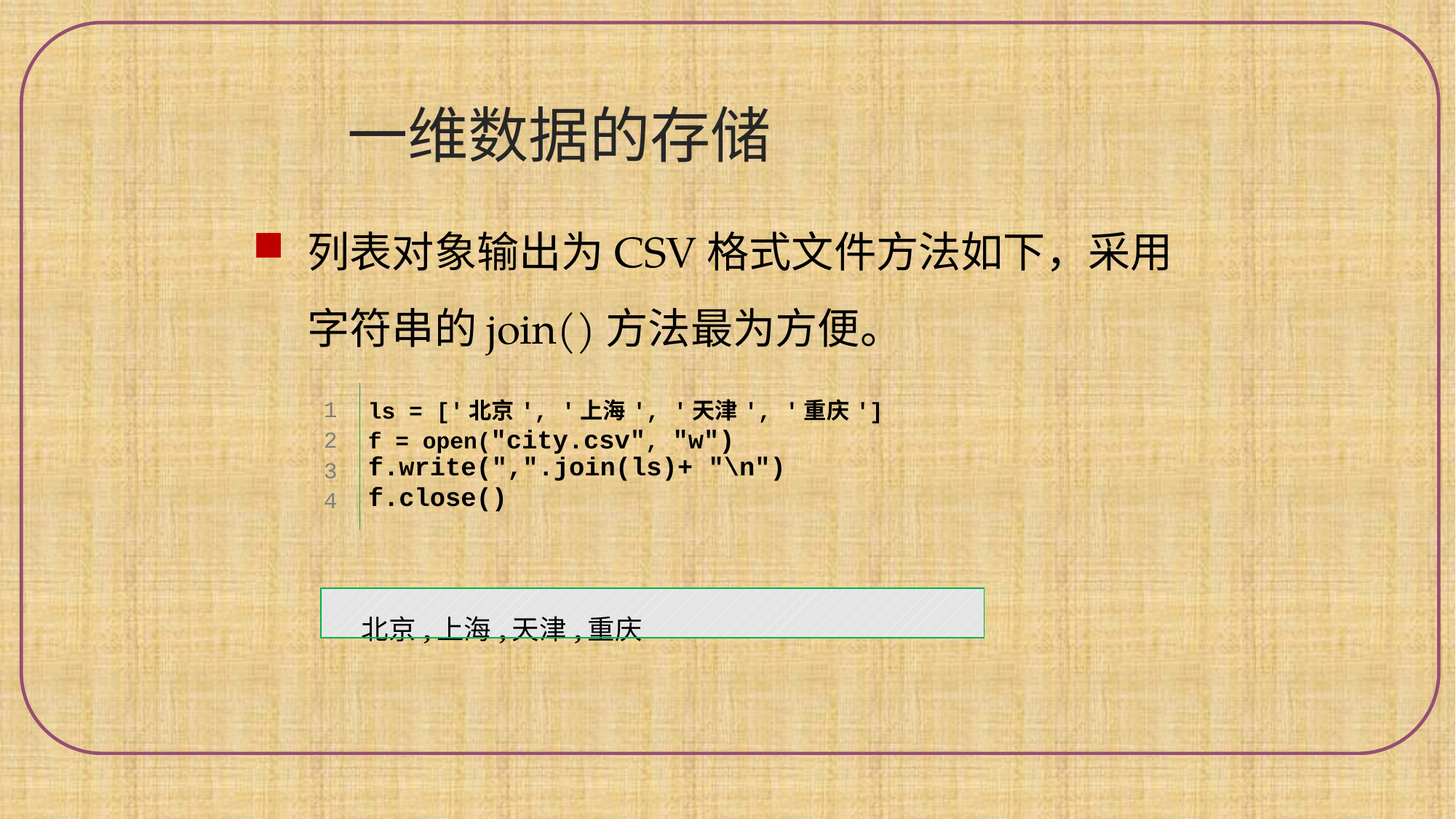

一维数据的存储
列表对象输出为CSV格式文件方法如下，采用字符串的join()方法最为方便。
|  |  |
| --- | --- |
| 1 2 3 4 | ls = ['北京', '上海', '天津', '重庆'] f = open("city.csv", "w") f.write(",".join(ls)+ "\n") f.close() |
|  |  |
| 北京,上海,天津,重庆 |
| --- |